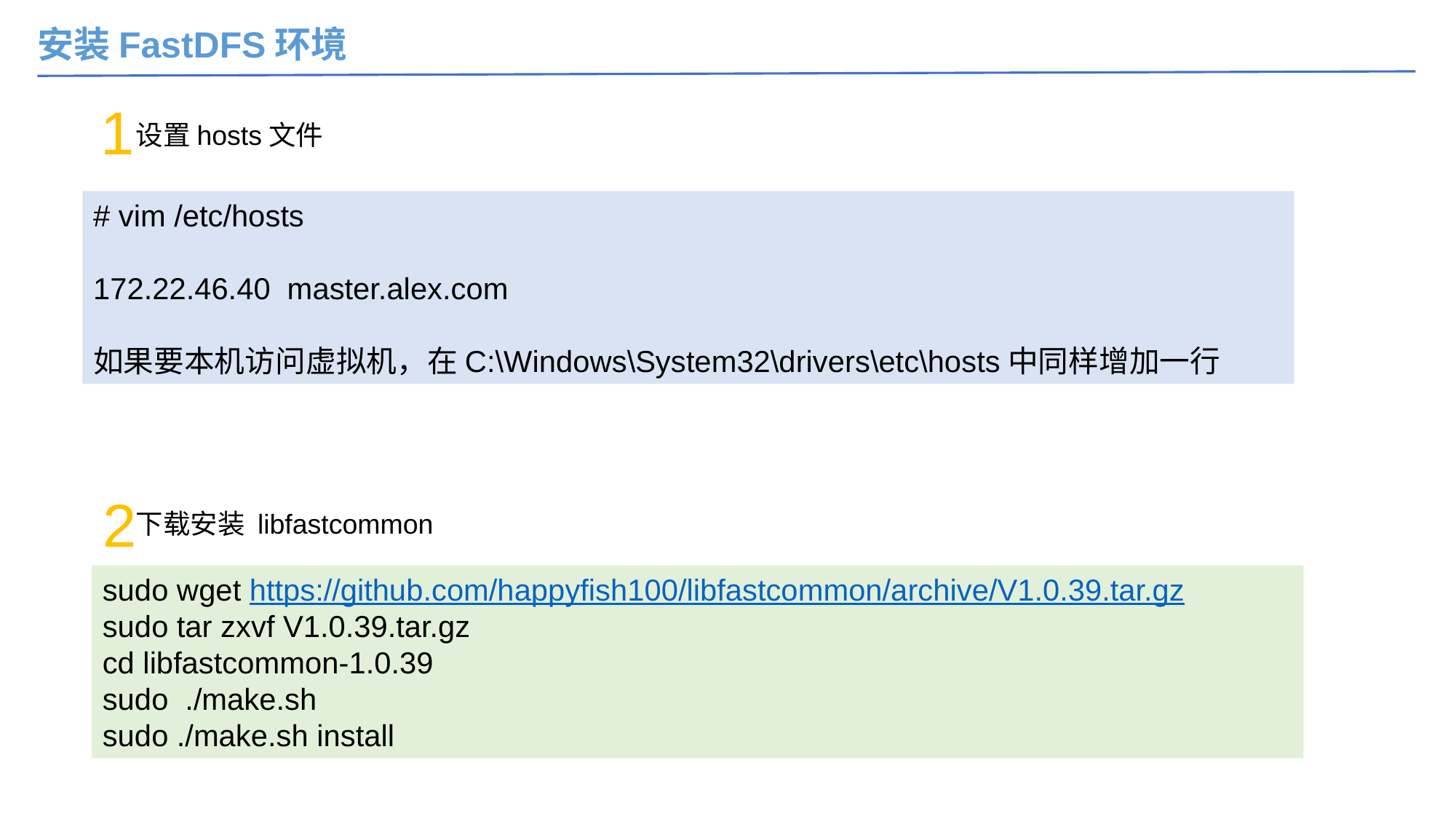

安装FastDFS环境
1
设置hosts文件
# vim /etc/hosts

172.22.46.40  master.alex.com

如果要本机访问虚拟机，在C:\Windows\System32\drivers\etc\hosts中同样增加一行
2
下载安装 libfastcommon
sudo wget https://github.com/happyfish100/libfastcommon/archive/V1.0.39.tar.gz
sudo tar zxvf V1.0.39.tar.gz
cd libfastcommon-1.0.39
sudo  ./make.sh
sudo ./make.sh install